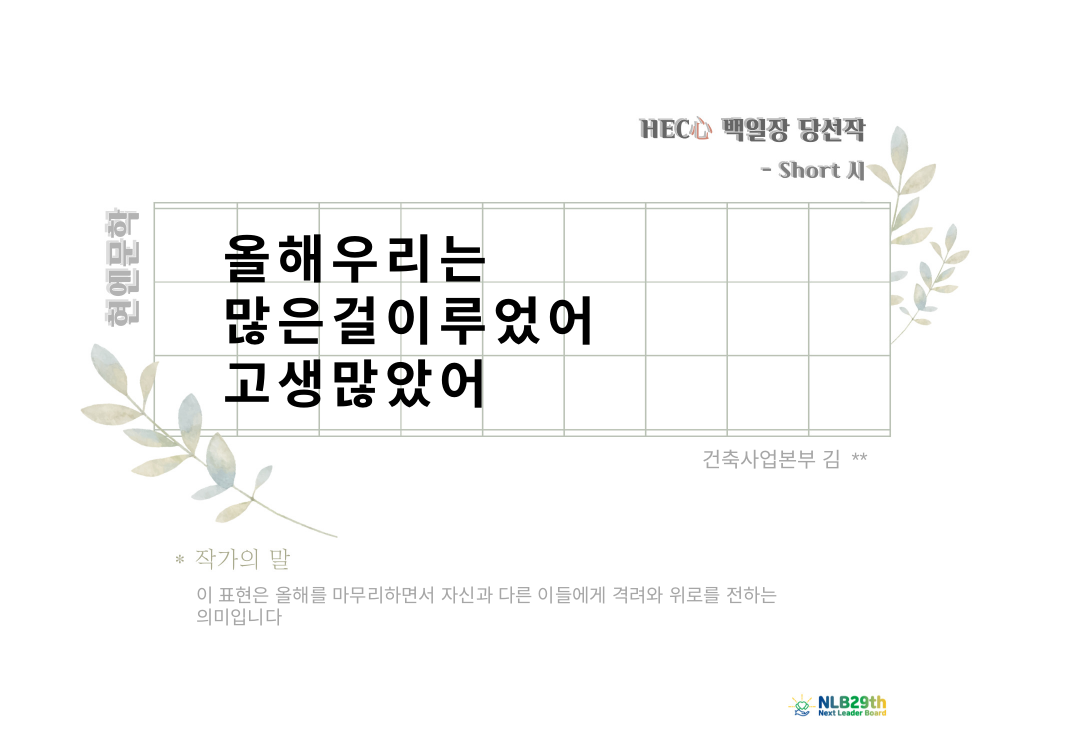

올해우리는
많은걸이루었어
고생많았어

건축사업본부 김 **
이 표현은 올해를 마무리하면서 자신과 다른 이들에게 격려와 위로를 전하는 의미입니다